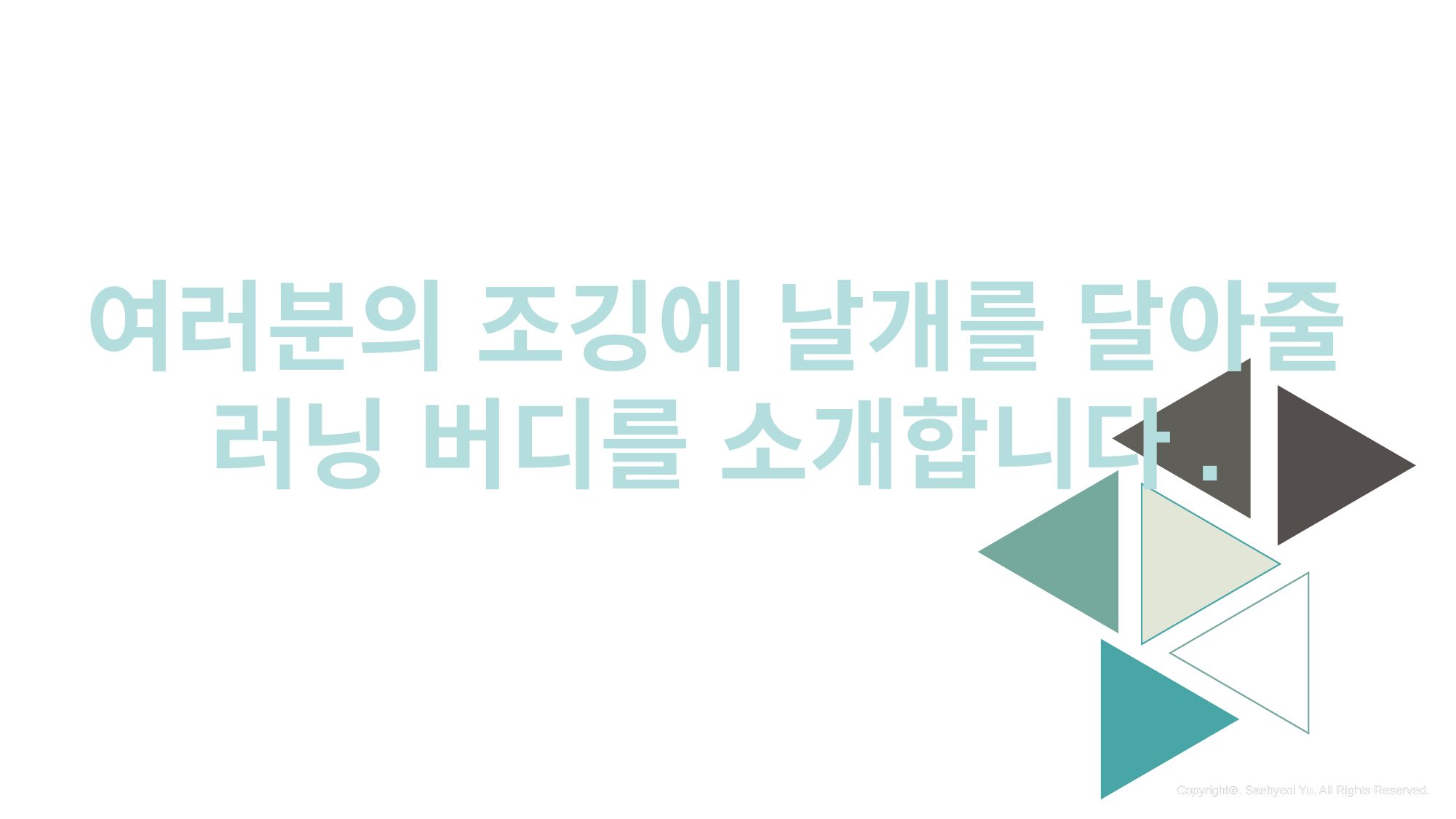

여러분의 조깅에 날개를 달아줄
러닝 버디를 소개합니다.

Copyrightⓒ. Saebyeol Yu. All Rights Reserved.